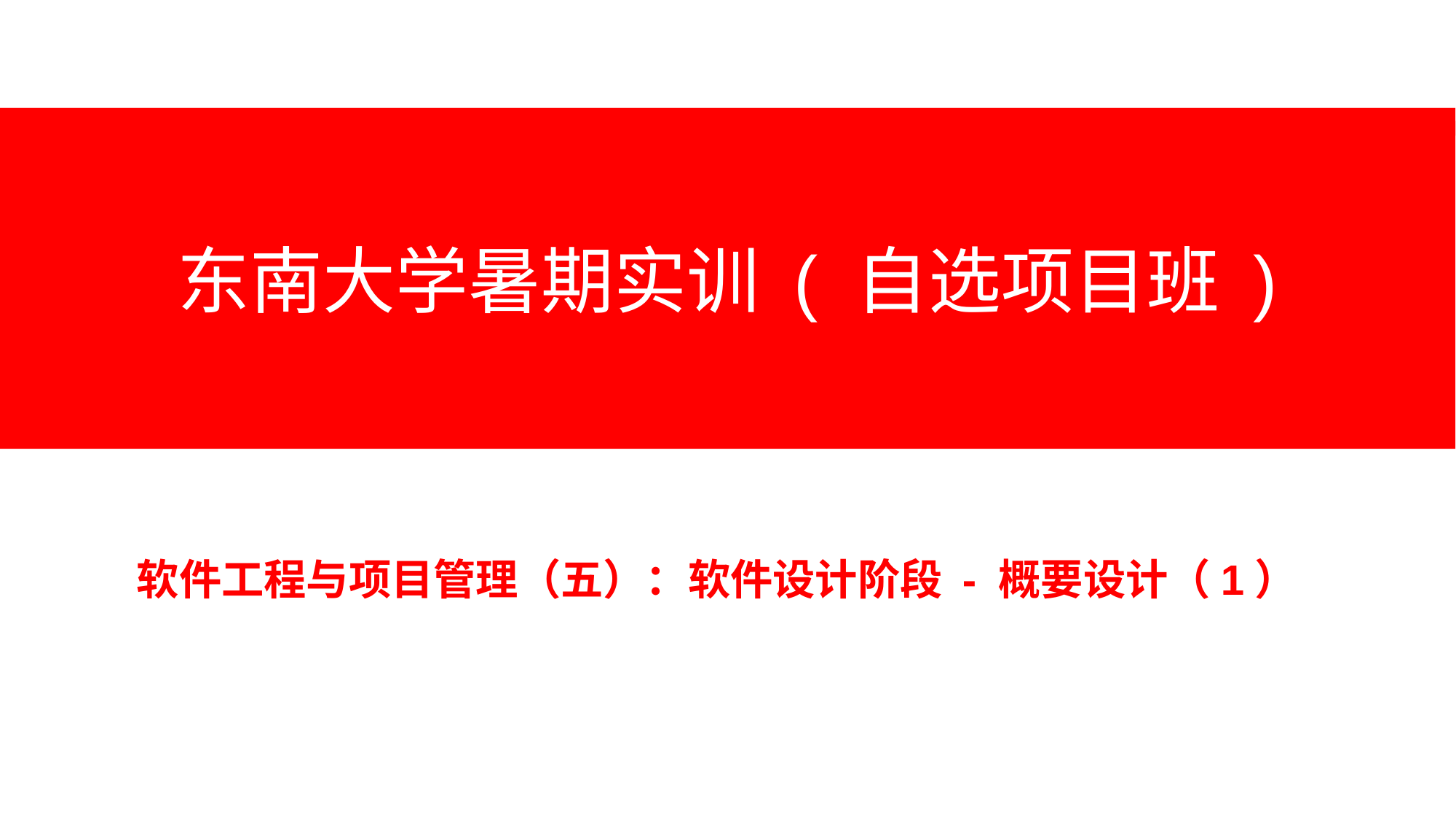

东南大学暑期实训 ( 自选项目班 )

软件工程与项目管理（五）：软件设计阶段 - 概要设计（1）